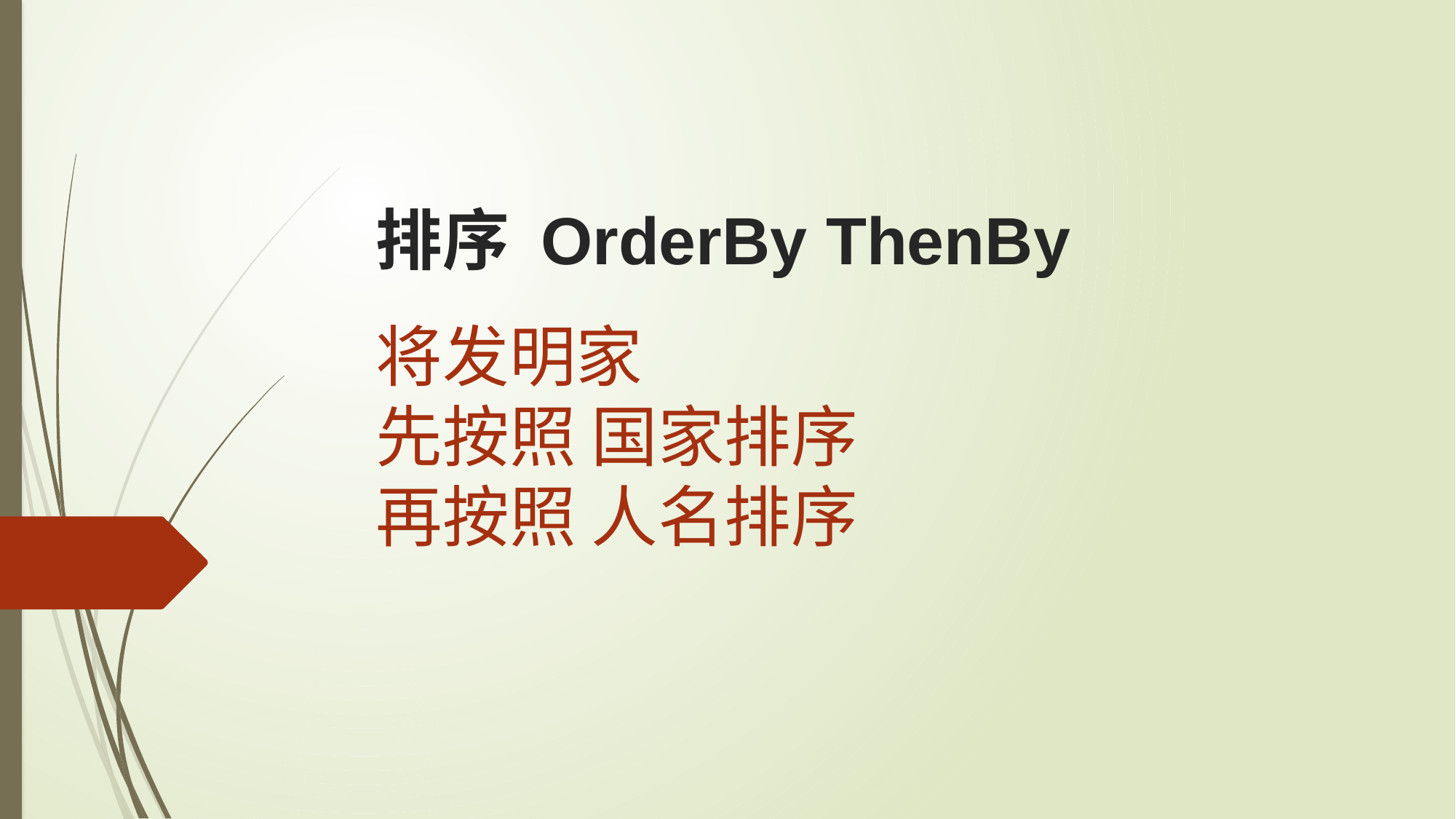

排序 OrderBy ThenBy

将发明家
先按照 国家排序
再按照 人名排序